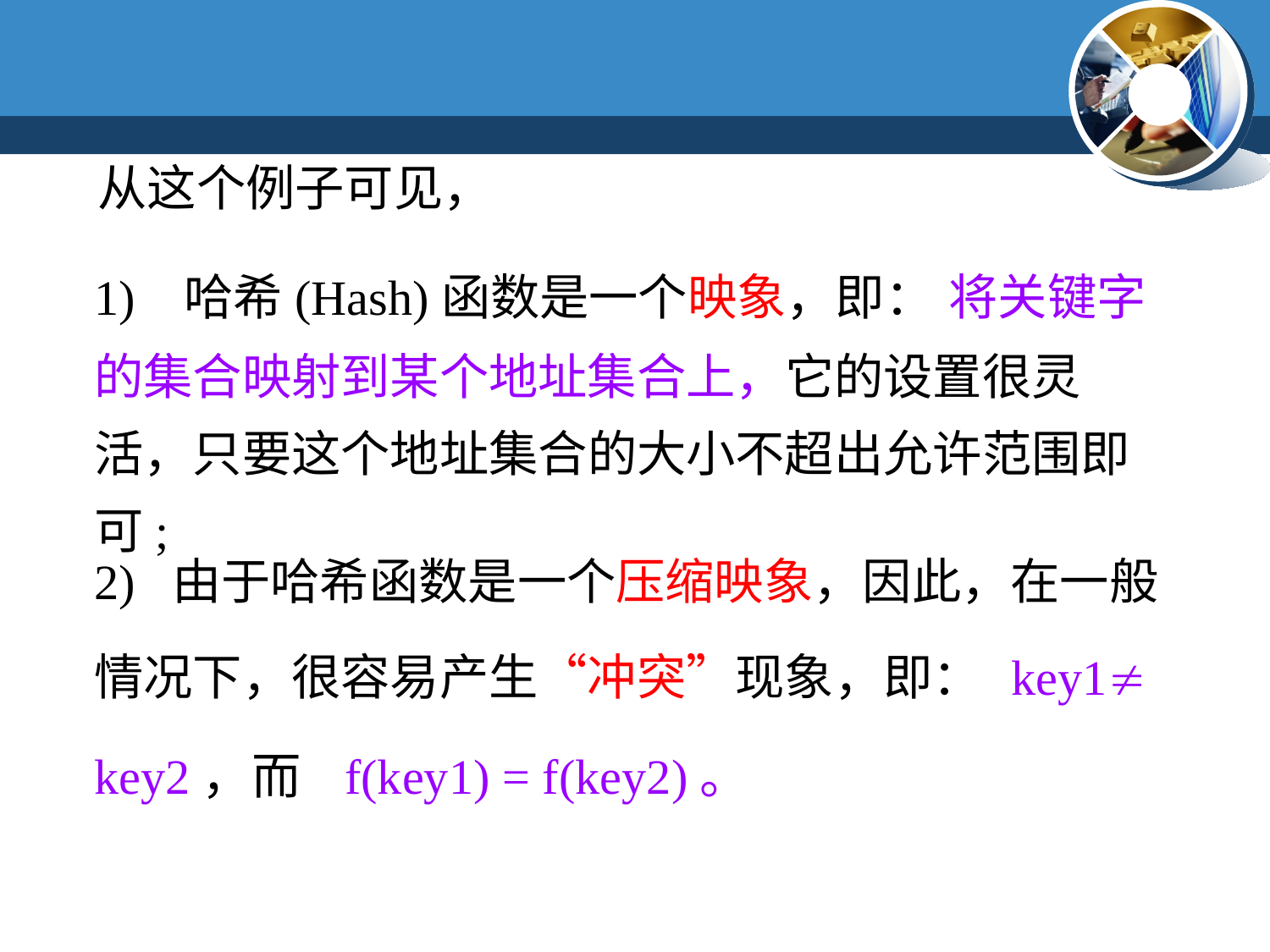

从这个例子可见，
1)   哈希(Hash)函数是一个映象，即： 将关键字的集合映射到某个地址集合上，它的设置很灵活，只要这个地址集合的大小不超出允许范围即可;
2)  由于哈希函数是一个压缩映象，因此，在一般情况下，很容易产生“冲突”现象，即： key1≠ key2，而  f(key1) = f(key2)。